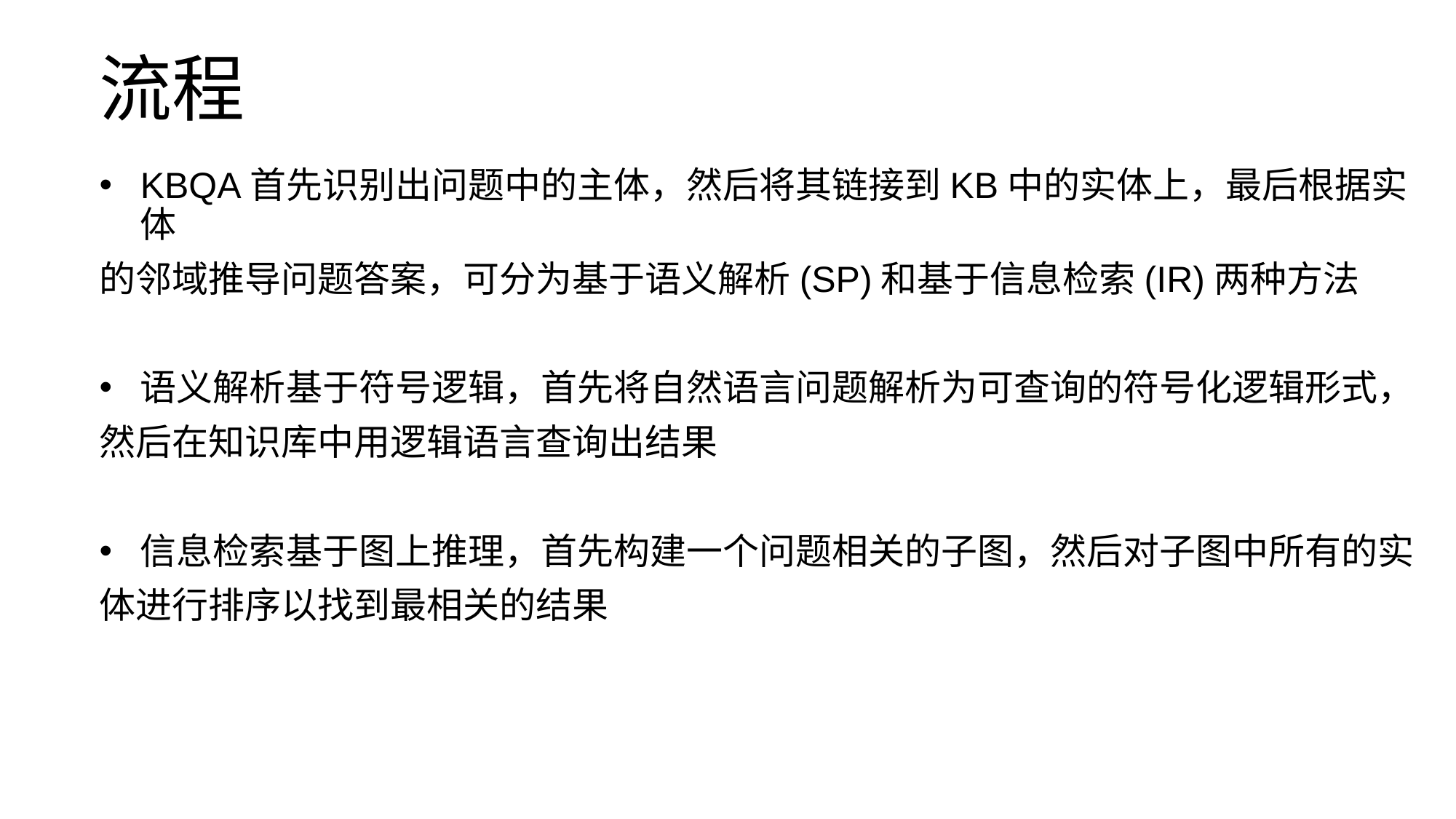

# 流程
KBQA首先识别出问题中的主体，然后将其链接到KB中的实体上，最后根据实体
的邻域推导问题答案，可分为基于语义解析(SP)和基于信息检索(IR)两种方法

语义解析基于符号逻辑，首先将自然语言问题解析为可查询的符号化逻辑形式，
然后在知识库中用逻辑语言查询出结果

信息检索基于图上推理，首先构建一个问题相关的子图，然后对子图中所有的实
体进行排序以找到最相关的结果